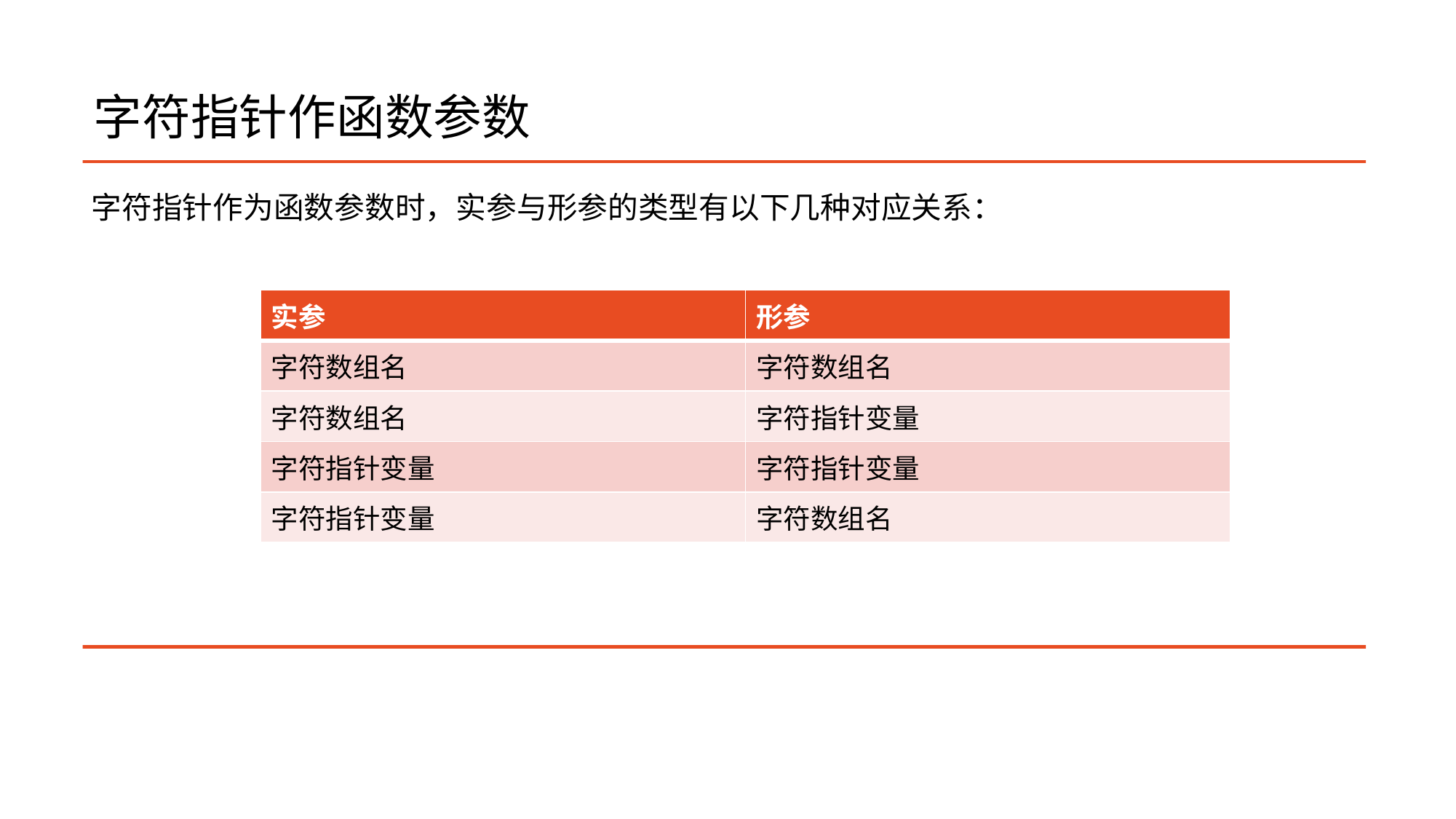

# 字符指针作函数参数
字符指针作为函数参数时，实参与形参的类型有以下几种对应关系：
| 实参 | 形参 |
| --- | --- |
| 字符数组名 | 字符数组名 |
| 字符数组名 | 字符指针变量 |
| 字符指针变量 | 字符指针变量 |
| 字符指针变量 | 字符数组名 |